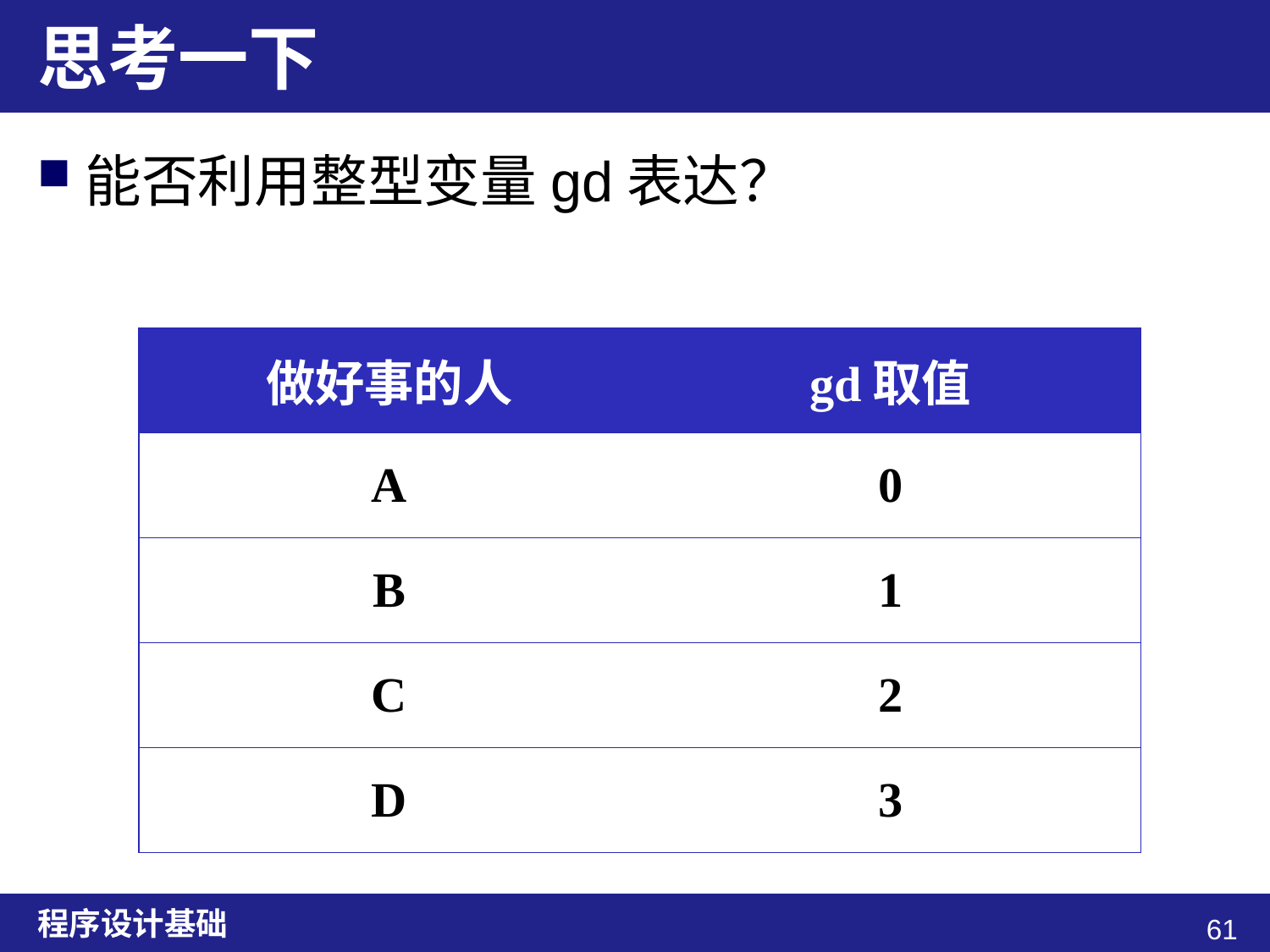

# 思考一下
能否利用整型变量gd表达？
| 做好事的人 | gd取值 |
| --- | --- |
| A | 0 |
| B | 1 |
| C | 2 |
| D | 3 |